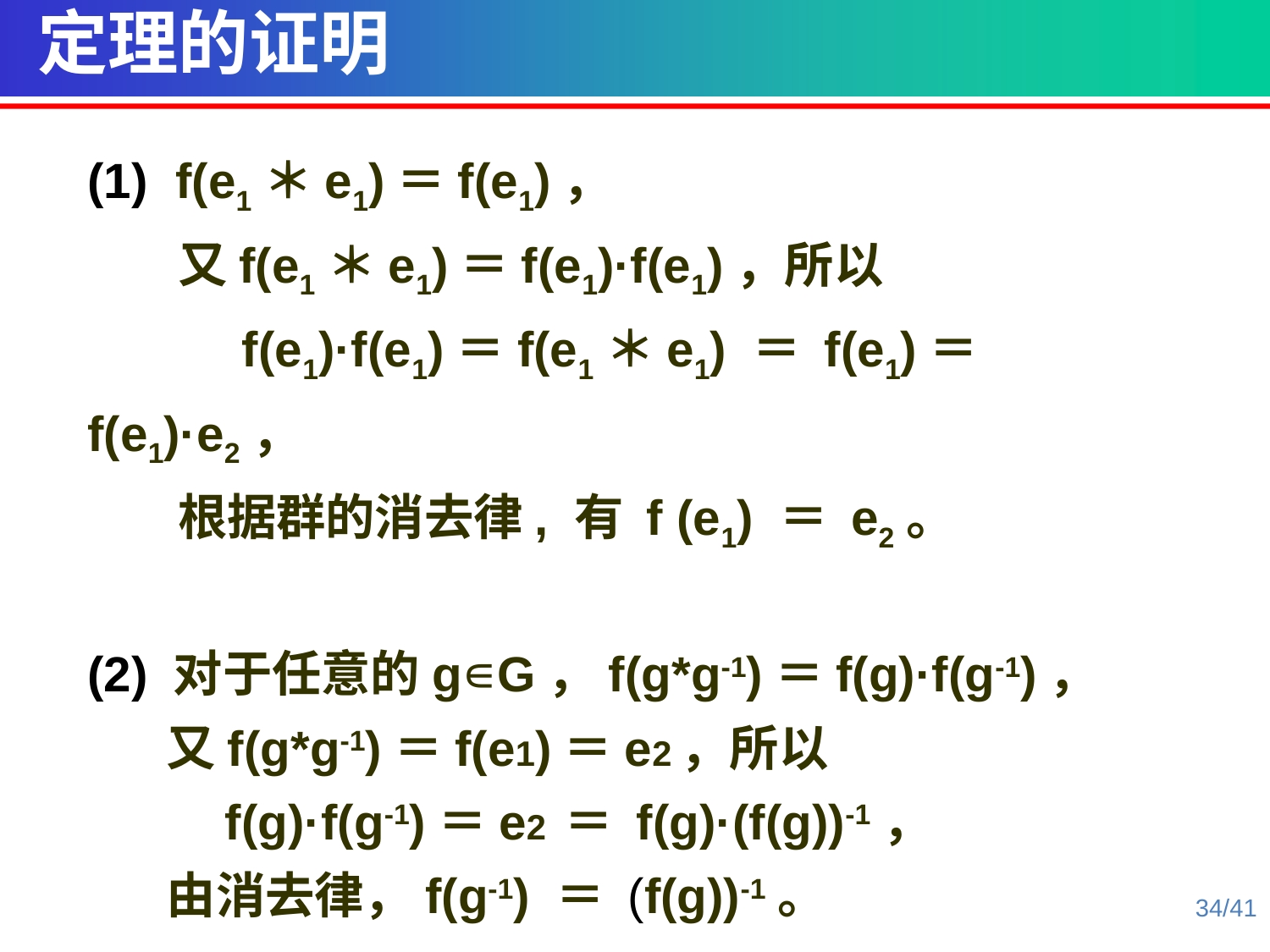

定理的证明
(1)  f(e1＊e1)＝f(e1)，
       又f(e1＊e1)＝f(e1)·f(e1)，所以
	  f(e1)·f(e1)＝f(e1＊e1) ＝ f(e1)＝f(e1)·e2，
       根据群的消去律, 有 f (e1) ＝ e2。

(2) 对于任意的g∊G，f(g*g-1)＝f(g)·f(g-1)，
      又f(g*g-1)＝f(e1)＝e2，所以
          f(g)·f(g-1)＝e2 ＝ f(g)·(f(g))-1，
      由消去律，f(g-1) ＝ (f(g))-1。
34/41